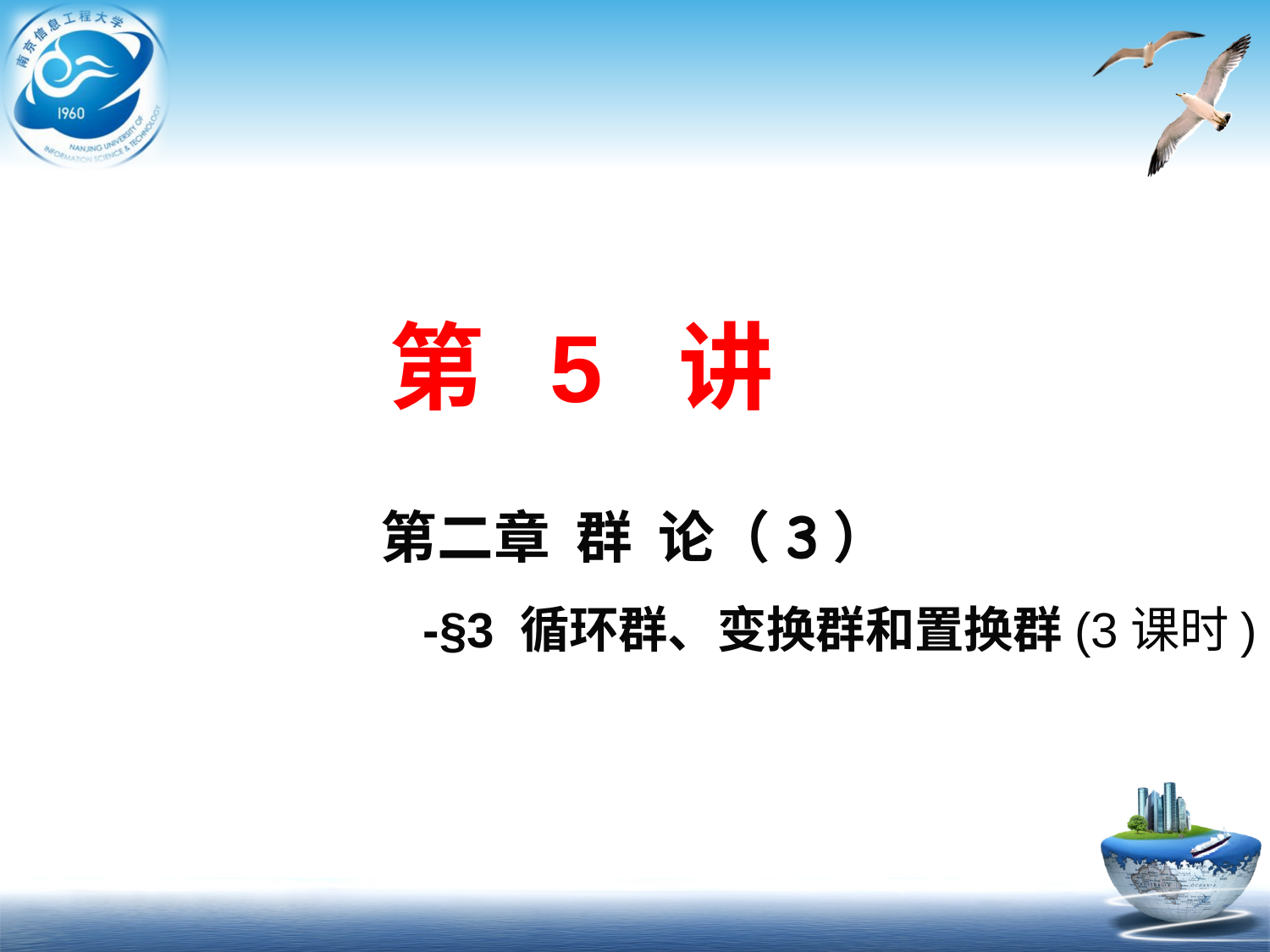

第  5  讲
第二章  群  论（3）
-§3 循环群、变换群和置换群(3课时)